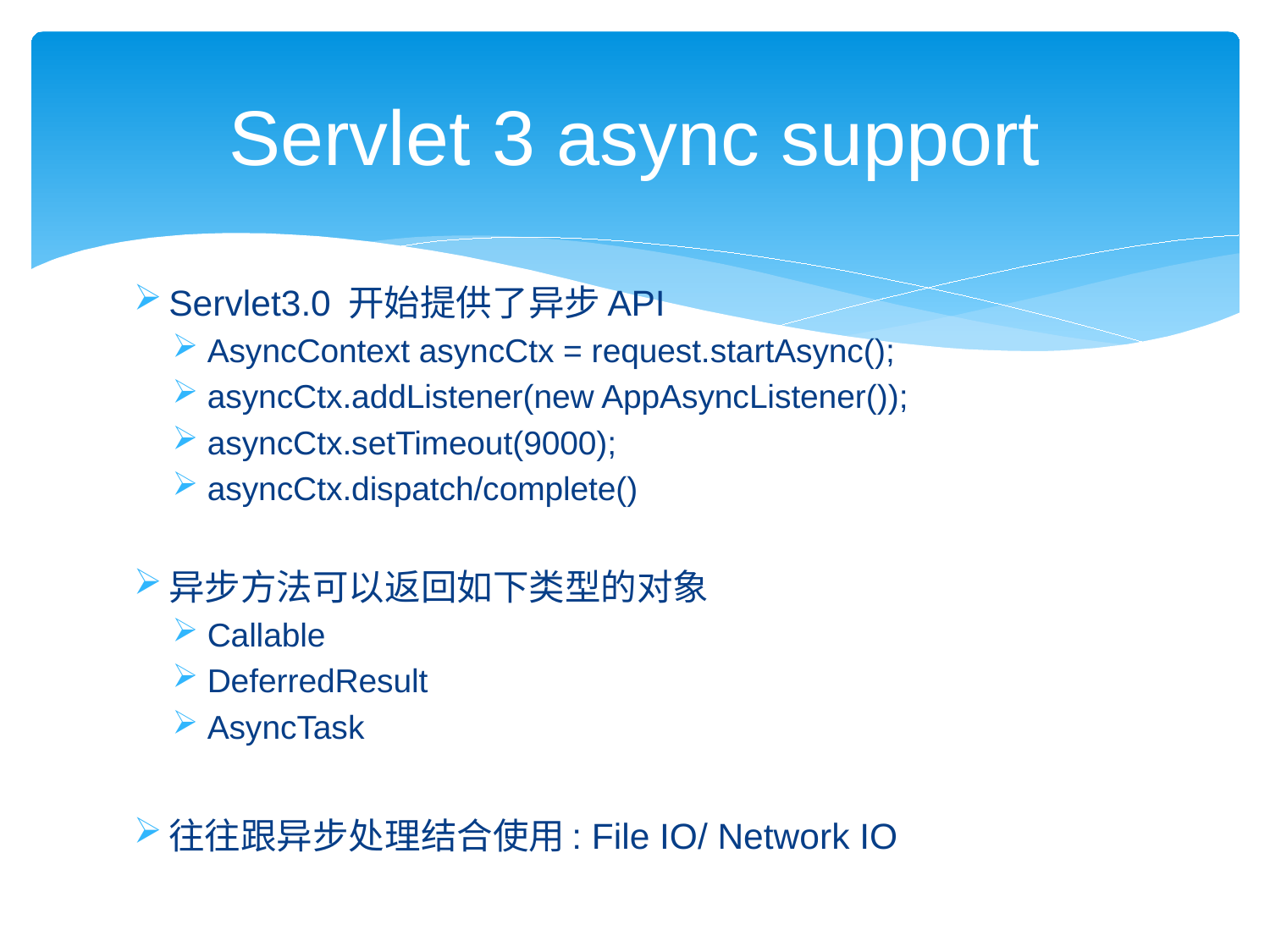

# Servlet 3 async support
Servlet3.0 开始提供了异步API
AsyncContext asyncCtx = request.startAsync();
asyncCtx.addListener(new AppAsyncListener());
asyncCtx.setTimeout(9000);
asyncCtx.dispatch/complete()

异步方法可以返回如下类型的对象
Callable
DeferredResult
AsyncTask

往往跟异步处理结合使用: File IO/ Network IO